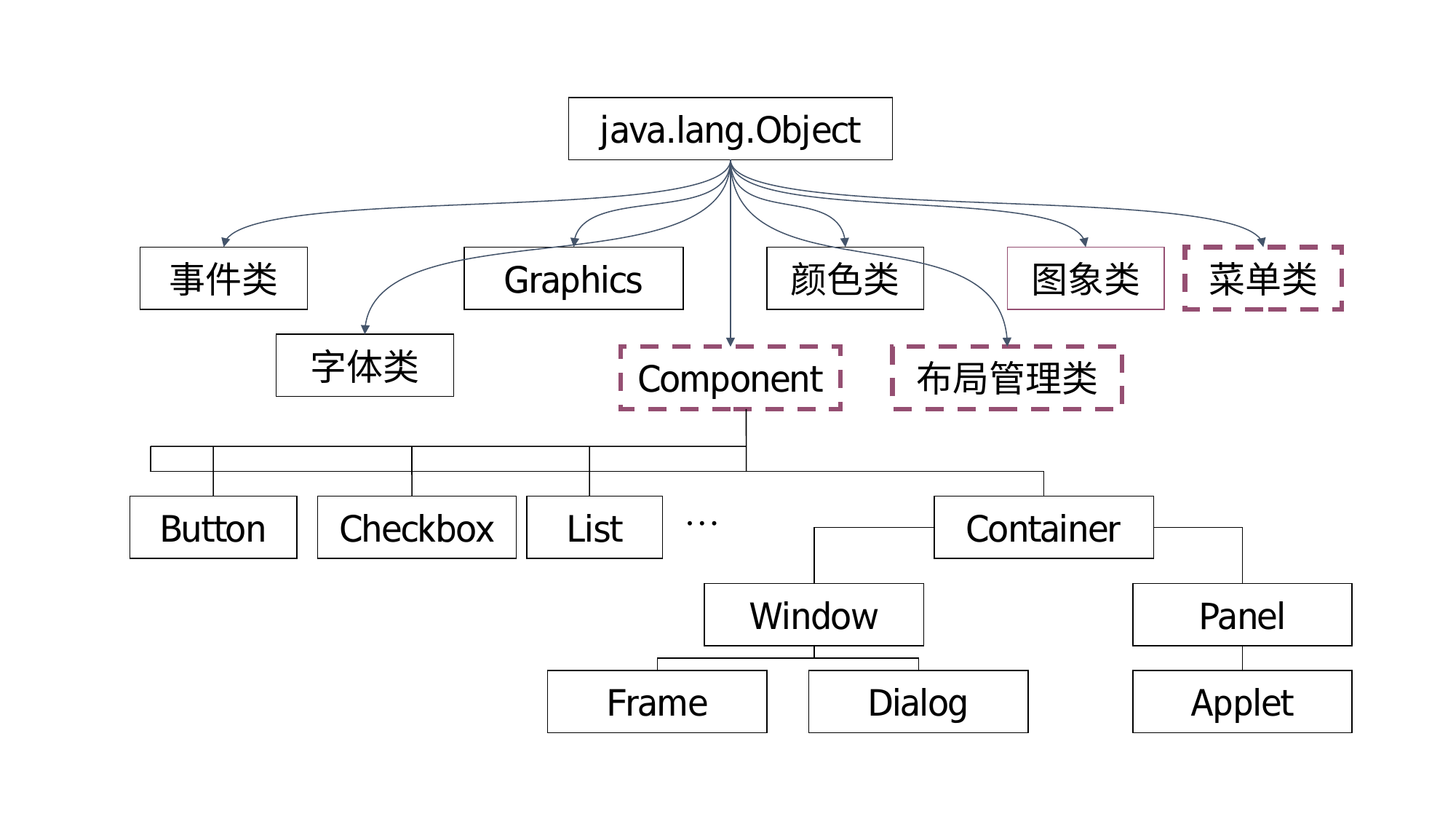

java.lang.Object
事件类
Graphics
颜色类
图象类
菜单类
字体类
Component
布局管理类

…
Button
Checkbox
List
Container
Window
Panel
Frame
Dialog
Applet